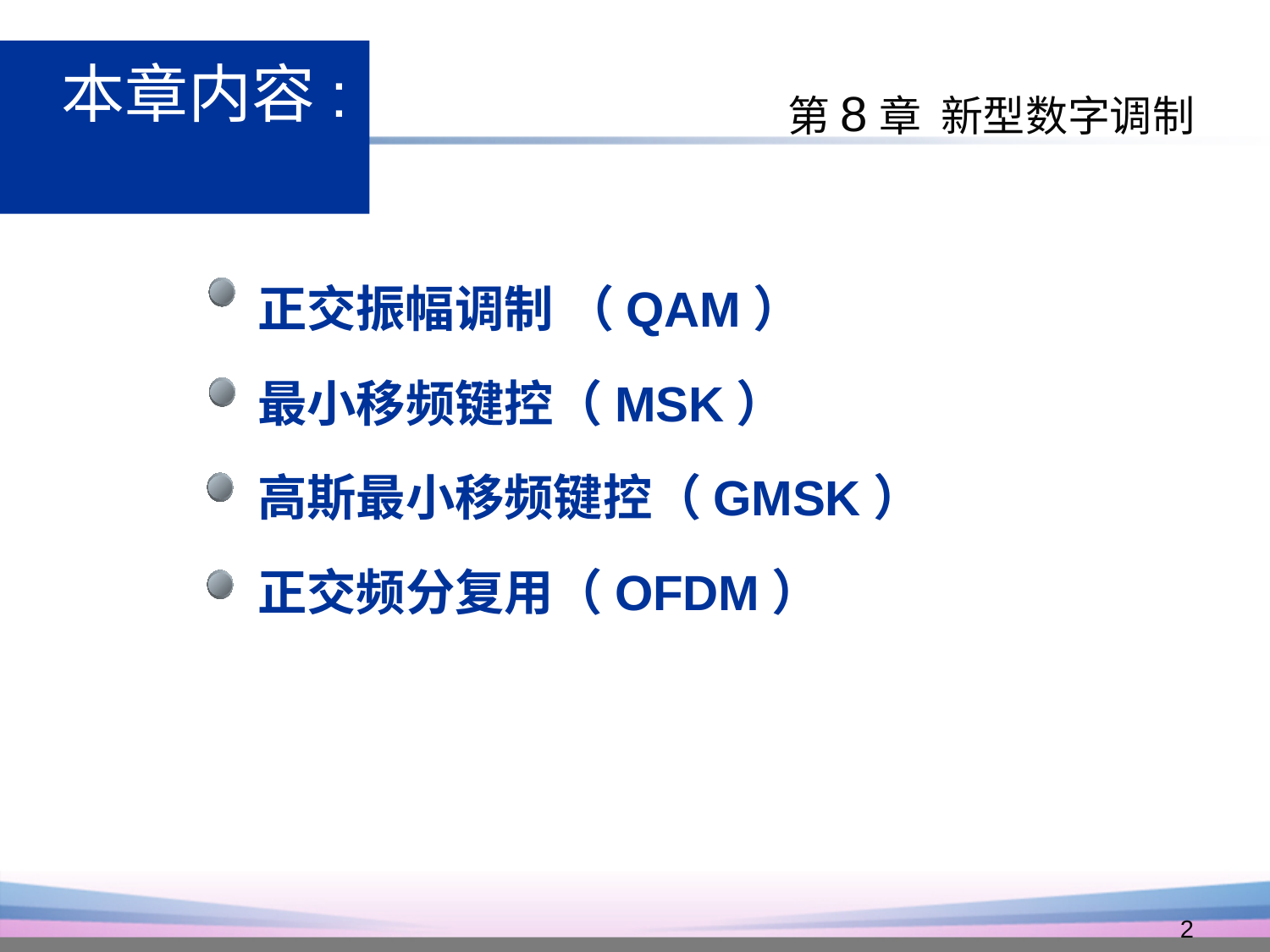

本章内容:
第8章  新型数字调制
正交振幅调制 （QAM）
最小移频键控（MSK）
高斯最小移频键控（GMSK）
正交频分复用（OFDM）

2